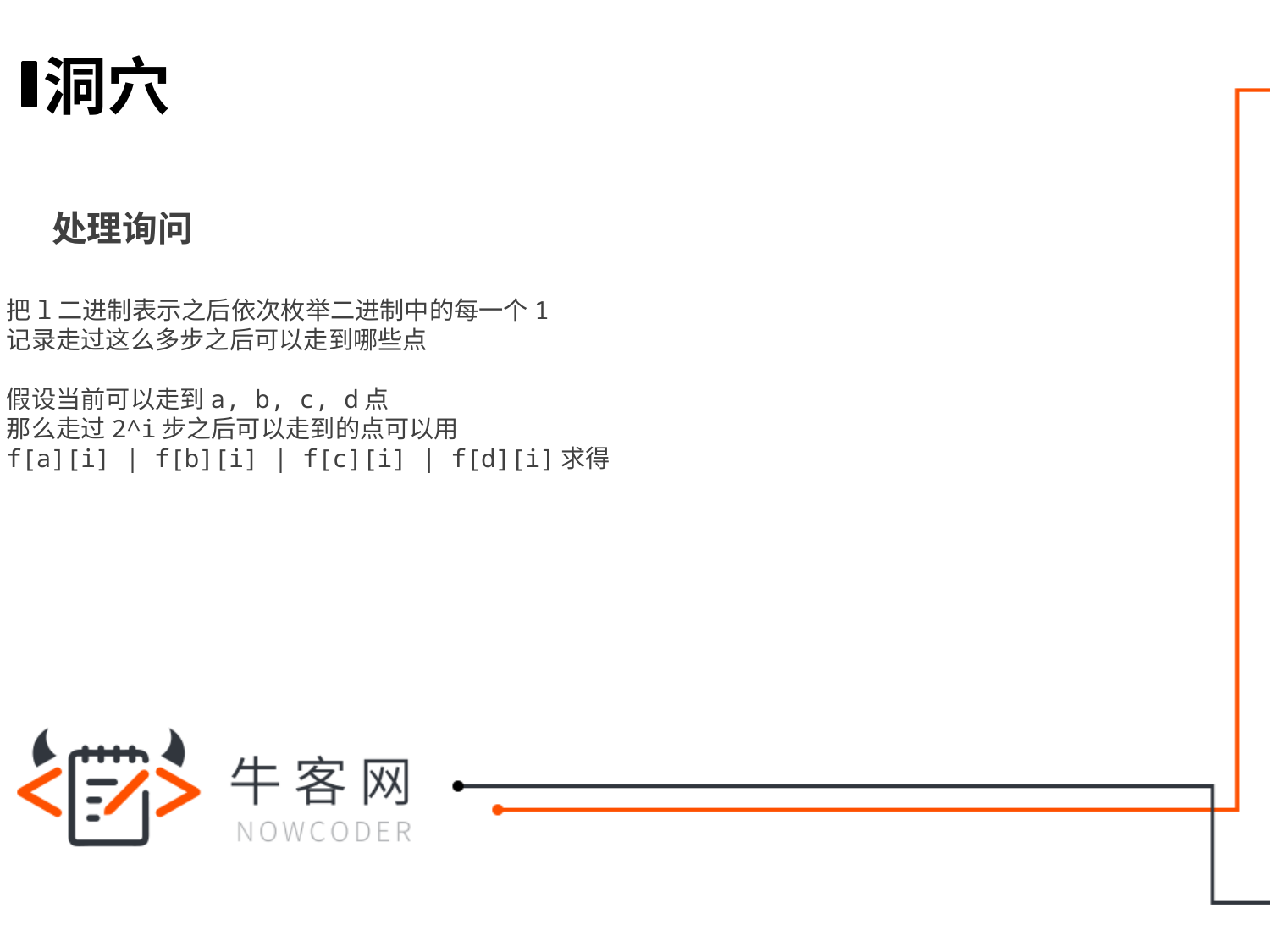

洞穴

处理询问
把l二进制表示之后依次枚举二进制中的每一个1
记录走过这么多步之后可以走到哪些点

假设当前可以走到a, b, c, d点
那么走过2^i步之后可以走到的点可以用
f[a][i] | f[b][i] | f[c][i] | f[d][i]求得